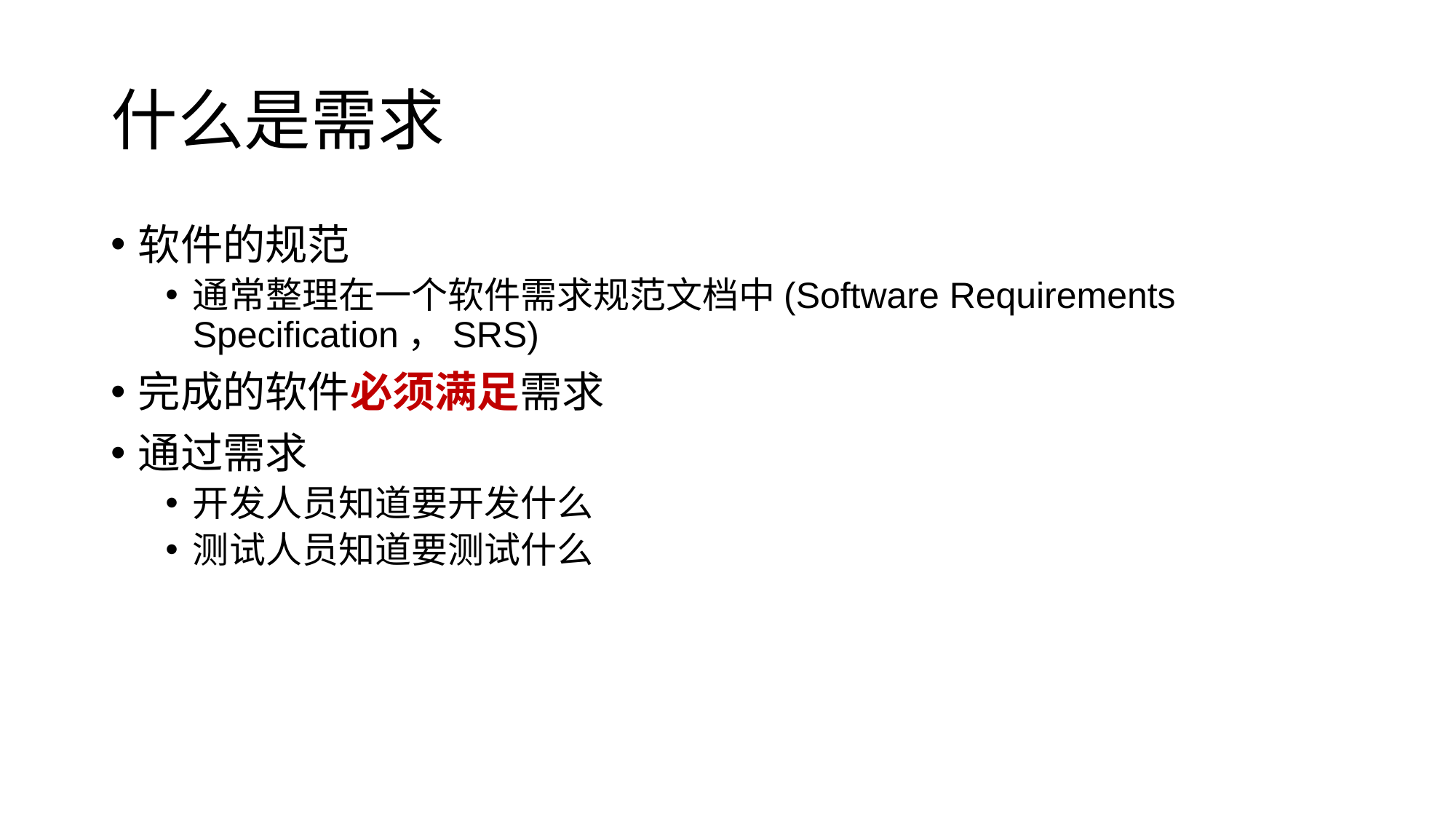

# 什么是需求
软件的规范
通常整理在一个软件需求规范文档中(Software Requirements Specification，SRS)
完成的软件必须满足需求
通过需求
开发人员知道要开发什么
测试人员知道要测试什么